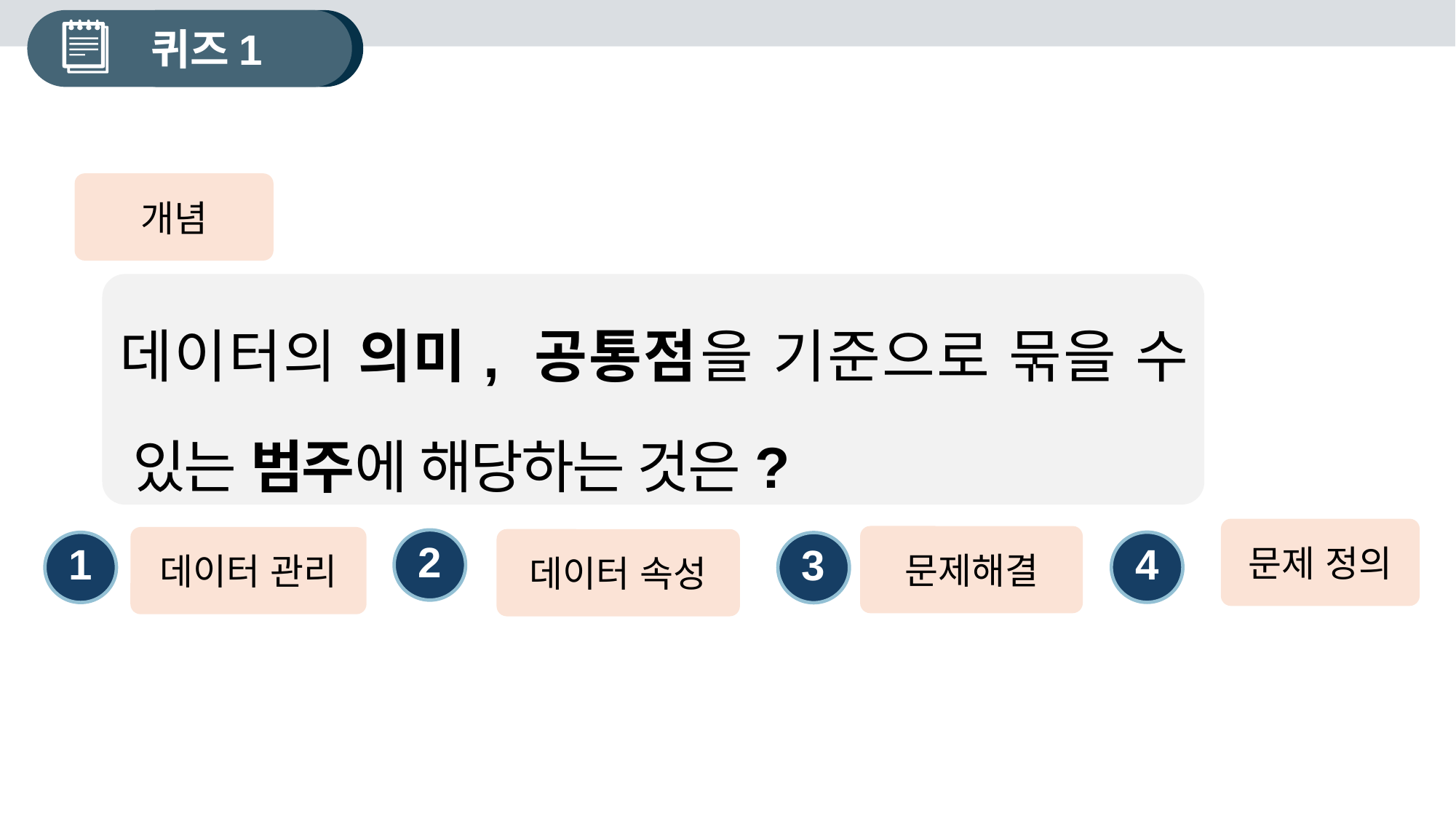

퀴즈1

개념
데이터의 의미, 공통점을 기준으로 묶을 수 있는 범주에 해당하는 것은?
문제 정의
문제해결
데이터 관리
데이터 속성
2
4
1
3